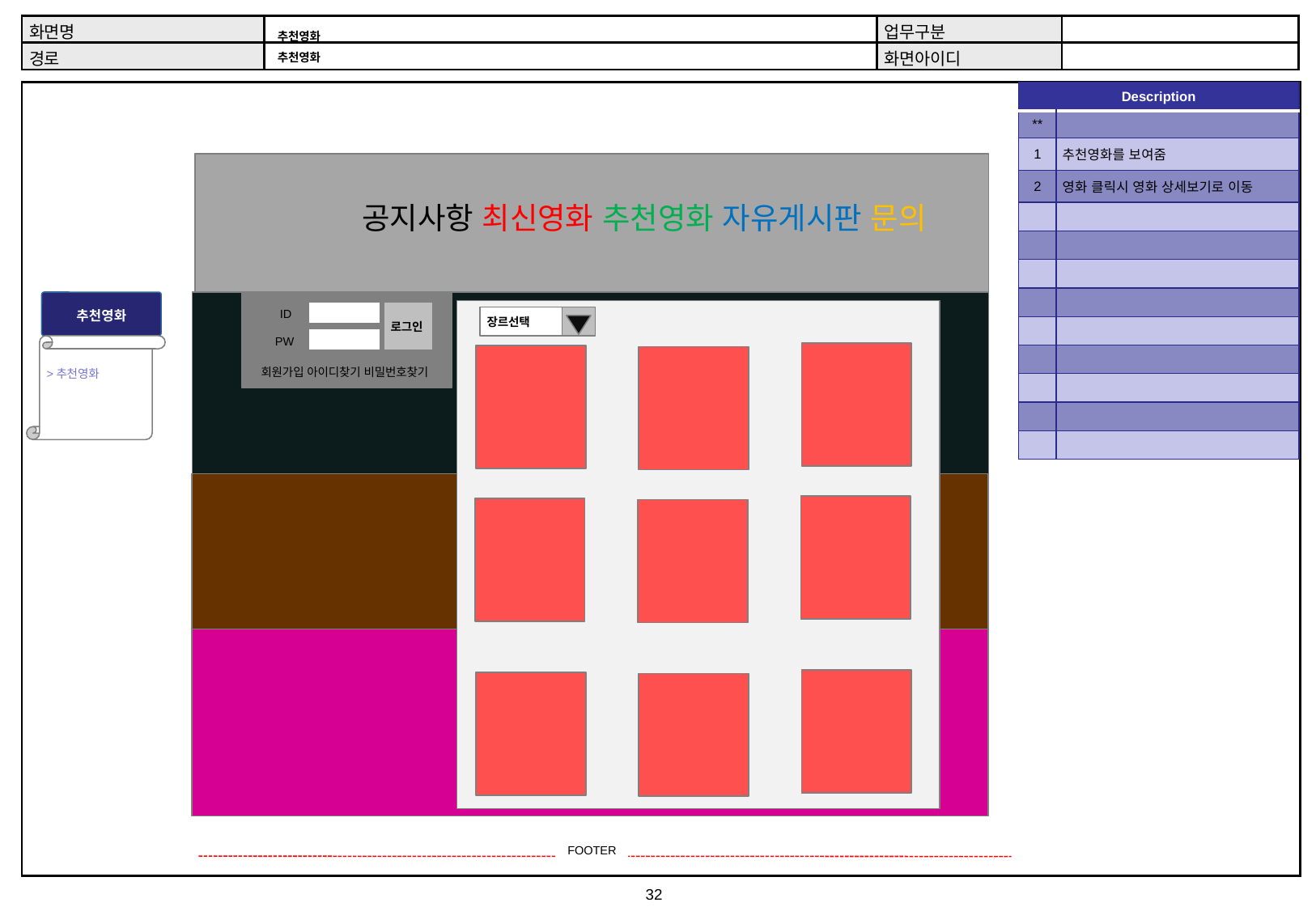

# 추천영화 추천영화
| Description |  |
| --- | --- |
| \*\* |  |
| 1 | 추천영화를 보여줌 |
| 2 | 영화 클릭시 영화 상세보기로 이동 |
|  |  |
|  |  |
|  |  |
|  |  |
|  |  |
|  |  |
|  |  |
|  |  |
|  |  |

공지사항 최신영화 추천영화 자유게시판 문의

추천영화

ID

로그인

장르선택

PW

>추천영화

회원가입 아이디찾기 비밀번호찾기